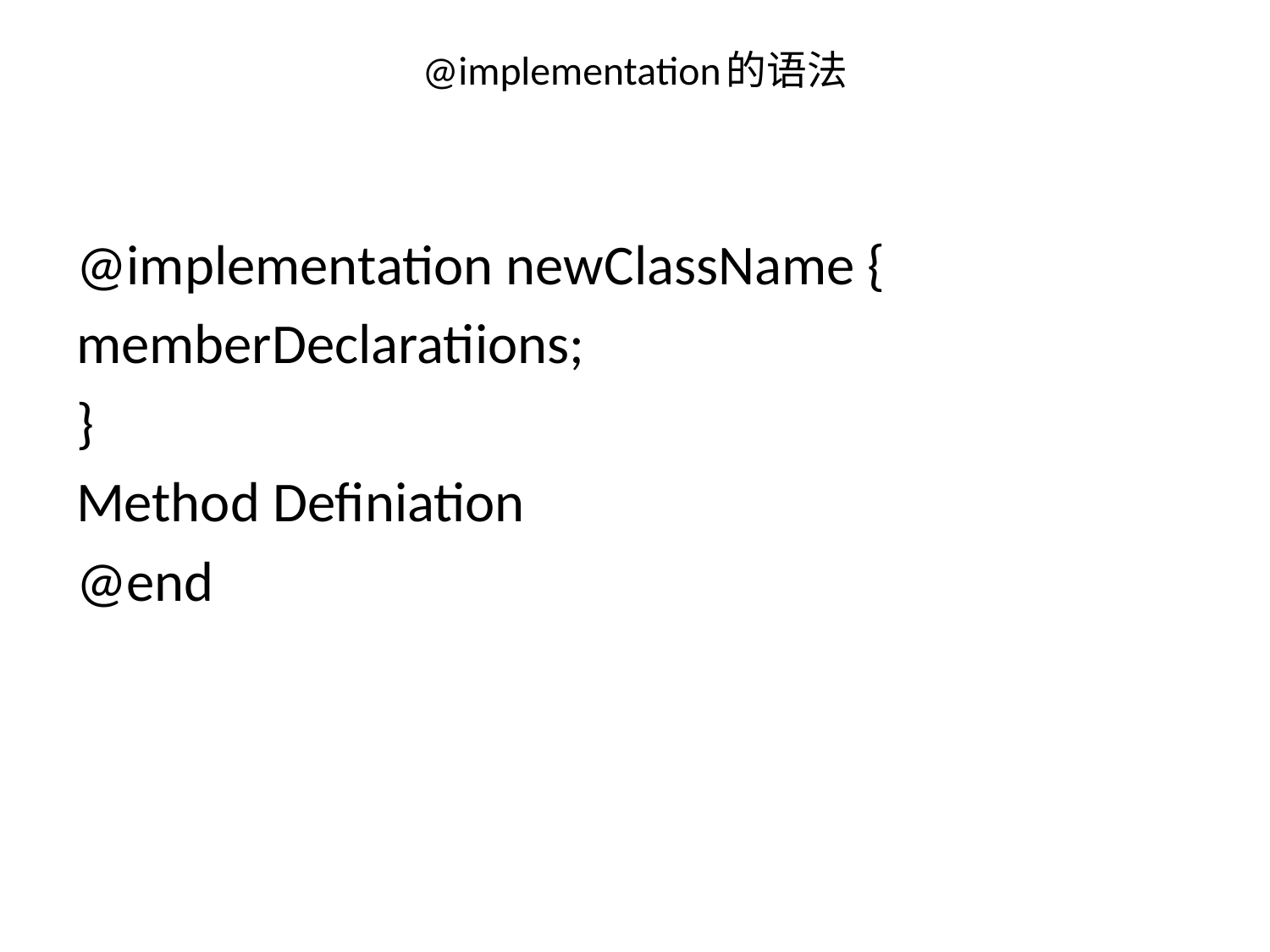

# @implementation的语法
@implementation newClassName {
memberDeclaratiions;
}
Method Definiation
@end